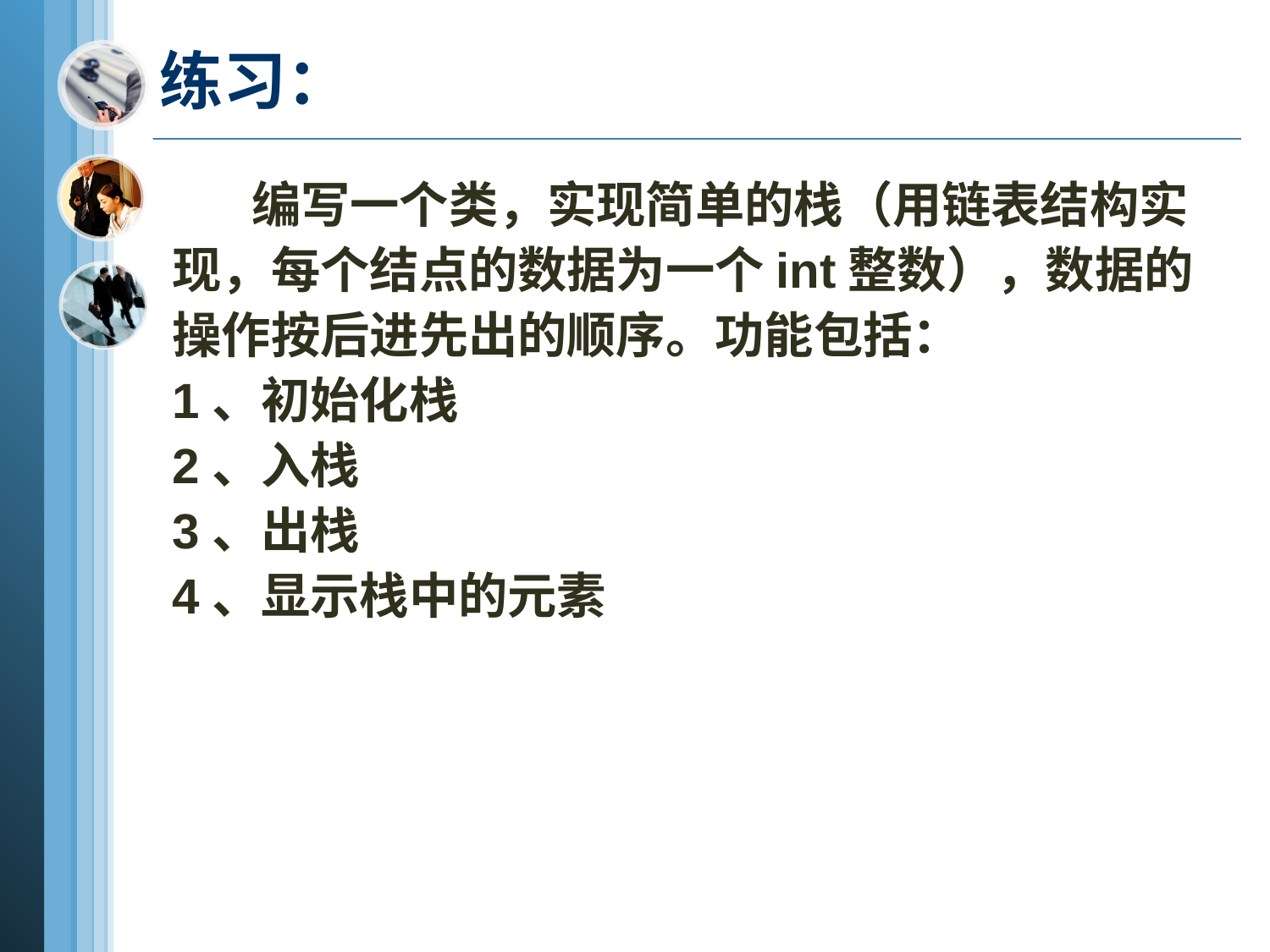

# 练习：
      编写一个类，实现简单的栈（用链表结构实现，每个结点的数据为一个int整数），数据的操作按后进先出的顺序。功能包括：
1、初始化栈
2、入栈
3、出栈
4、显示栈中的元素